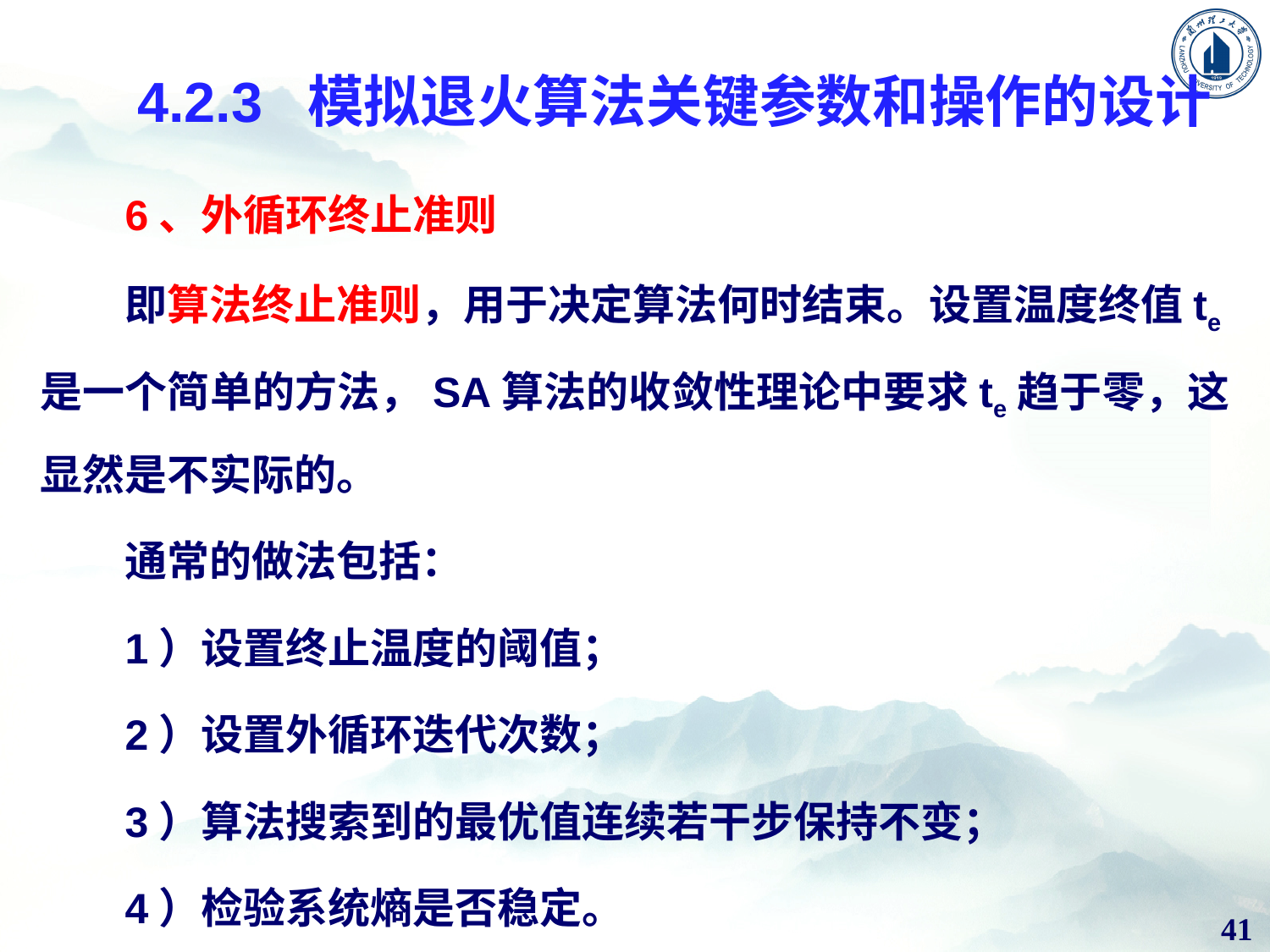

4.2.3  模拟退火算法关键参数和操作的设计
6、外循环终止准则
即算法终止准则，用于决定算法何时结束。设置温度终值te是一个简单的方法，SA算法的收敛性理论中要求te趋于零，这显然是不实际的。
通常的做法包括：
1）设置终止温度的阈值；
2）设置外循环迭代次数；
3）算法搜索到的最优值连续若干步保持不变；
4）检验系统熵是否稳定。
41